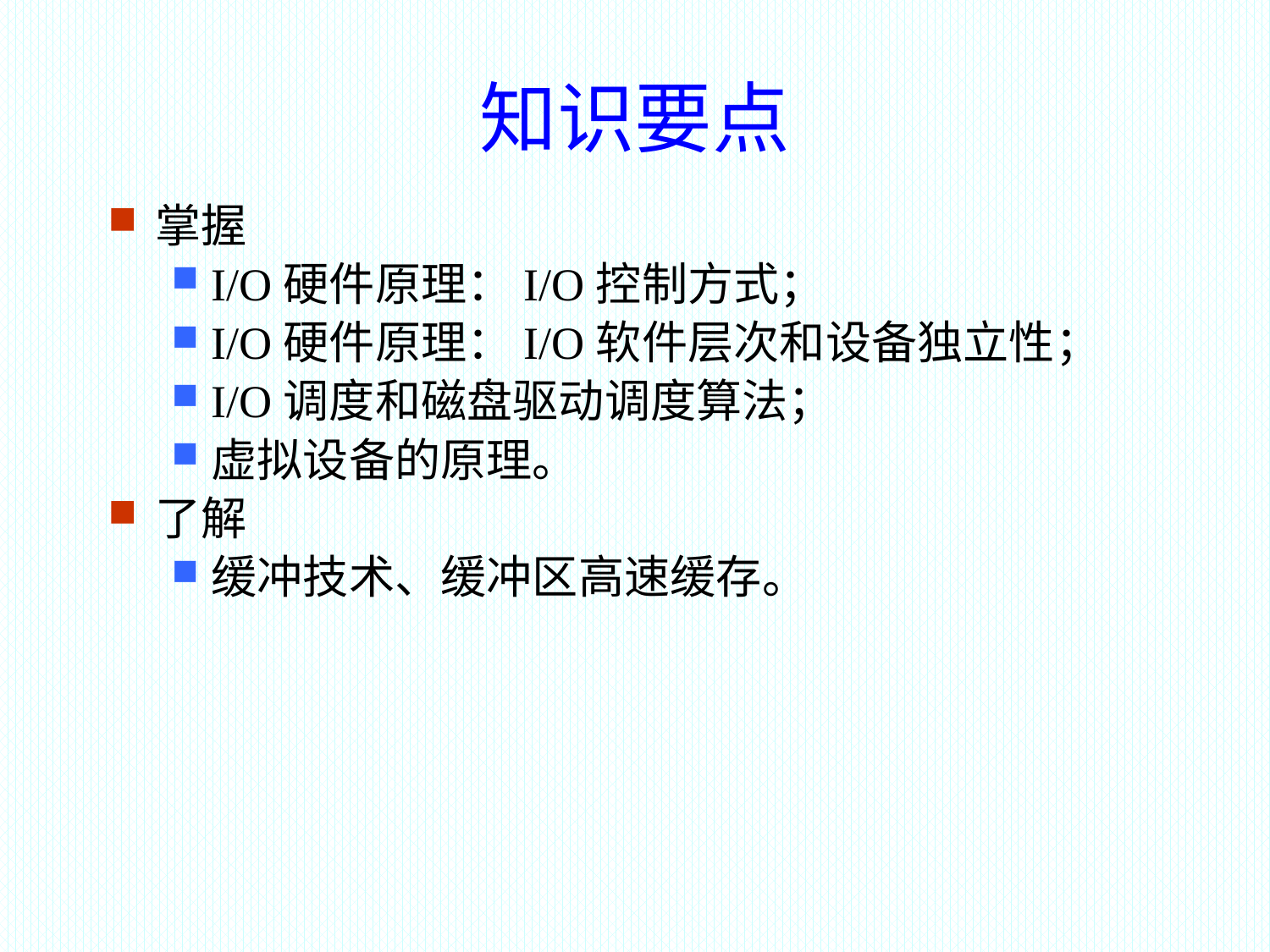

# 知识要点
掌握
I/O硬件原理：I/O控制方式；
I/O硬件原理：I/O软件层次和设备独立性；
I/O调度和磁盘驱动调度算法；
虚拟设备的原理。
了解
缓冲技术、缓冲区高速缓存。